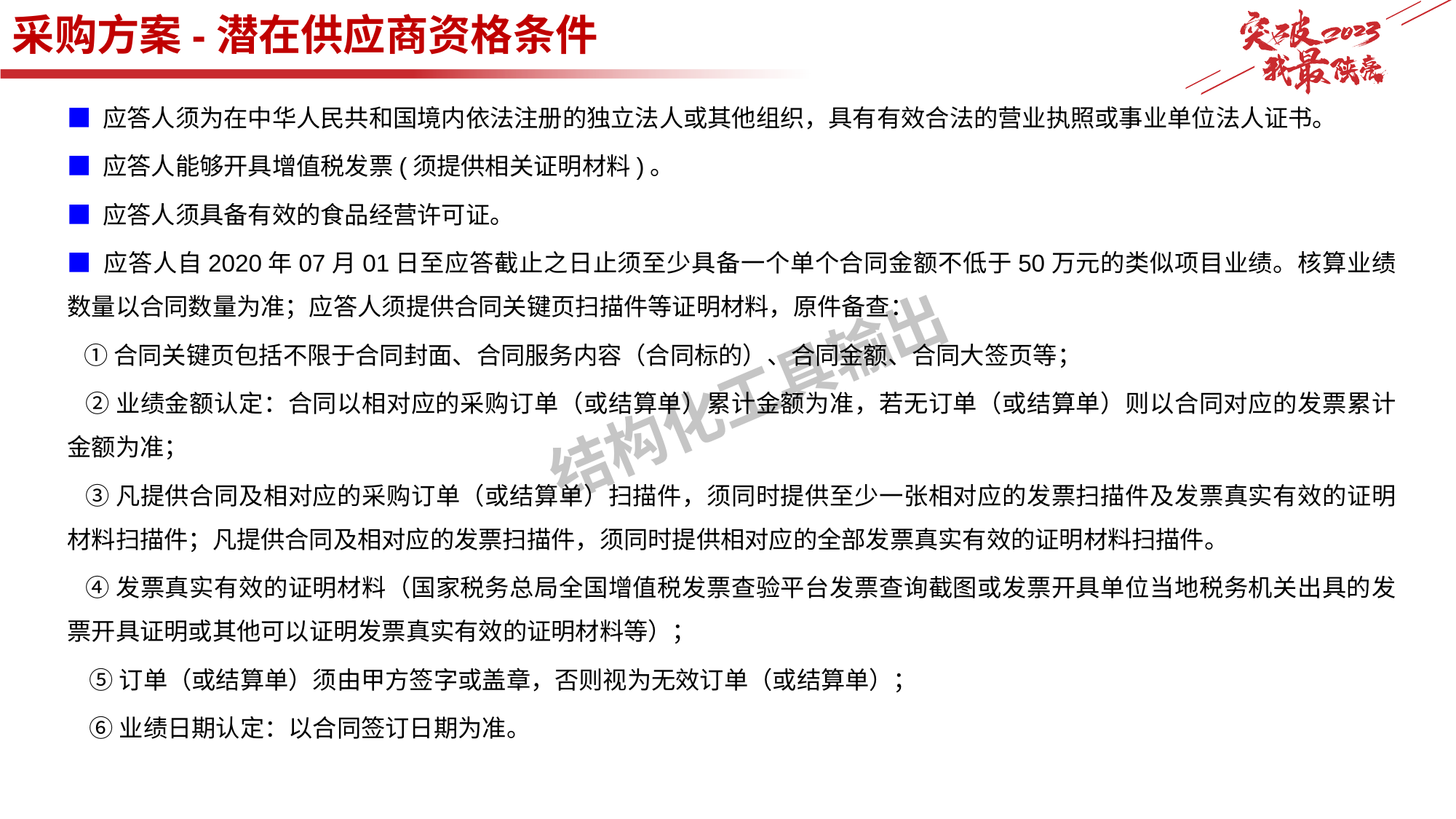

# 采购方案-潜在供应商资格条件
■ 应答人须为在中华人民共和国境内依法注册的独立法人或其他组织，具有有效合法的营业执照或事业单位法人证书。
■ 应答人能够开具增值税发票(须提供相关证明材料)。
■ 应答人须具备有效的食品经营许可证。
■ 应答人自2020年07月01日至应答截止之日止须至少具备一个单个合同金额不低于50万元的类似项目业绩。核算业绩数量以合同数量为准；应答人须提供合同关键页扫描件等证明材料，原件备查：
   ①合同关键页包括不限于合同封面、合同服务内容（合同标的）、合同金额、合同大签页等；
   ②业绩金额认定：合同以相对应的采购订单（或结算单）累计金额为准，若无订单（或结算单）则以合同对应的发票累计金额为准；
   ③凡提供合同及相对应的采购订单（或结算单）扫描件，须同时提供至少一张相对应的发票扫描件及发票真实有效的证明材料扫描件；凡提供合同及相对应的发票扫描件，须同时提供相对应的全部发票真实有效的证明材料扫描件。
   ④发票真实有效的证明材料（国家税务总局全国增值税发票查验平台发票查询截图或发票开具单位当地税务机关出具的发票开具证明或其他可以证明发票真实有效的证明材料等）；
    ⑤订单（或结算单）须由甲方签字或盖章，否则视为无效订单（或结算单）；
    ⑥业绩日期认定：以合同签订日期为准。